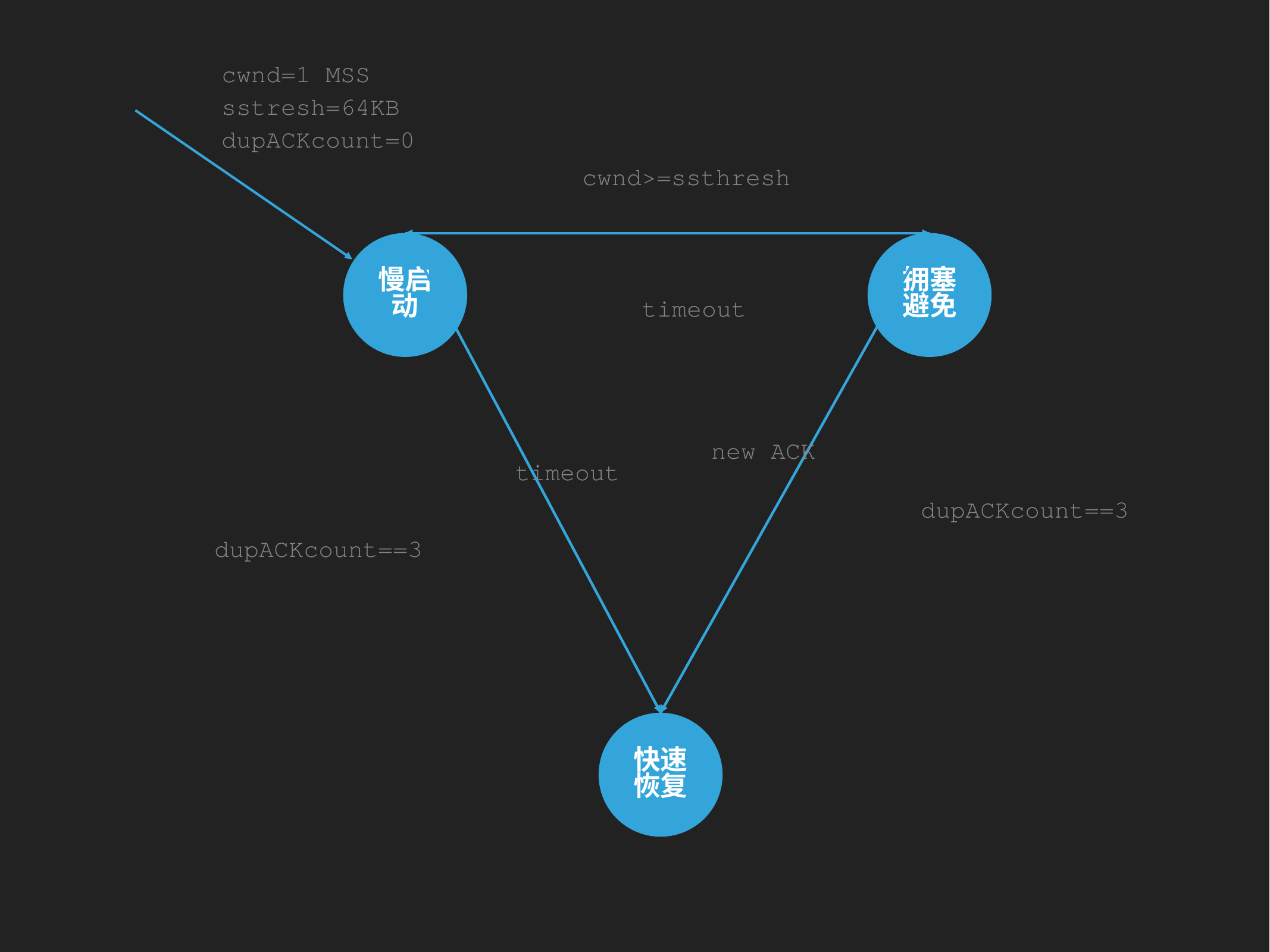

cwnd=1 MSS
sstresh=64KB
dupACKcount=0

cwnd>=ssthresh
慢启动
拥塞避免
timeout
new ACK
timeout
dupACKcount==3
dupACKcount==3
快速恢复